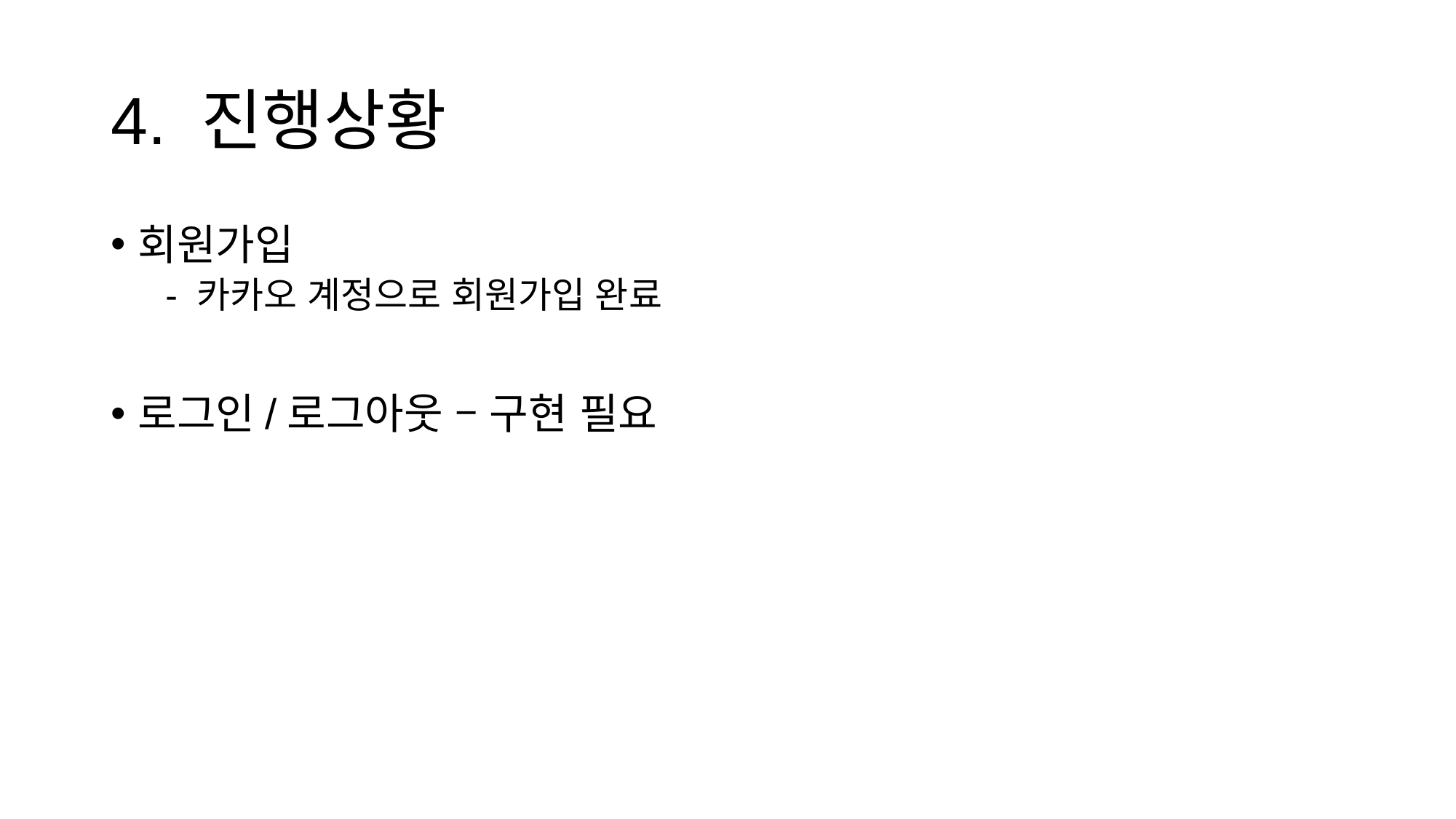

# 4. 진행상황
회원가입
- 카카오 계정으로 회원가입 완료

로그인/로그아웃 – 구현 필요